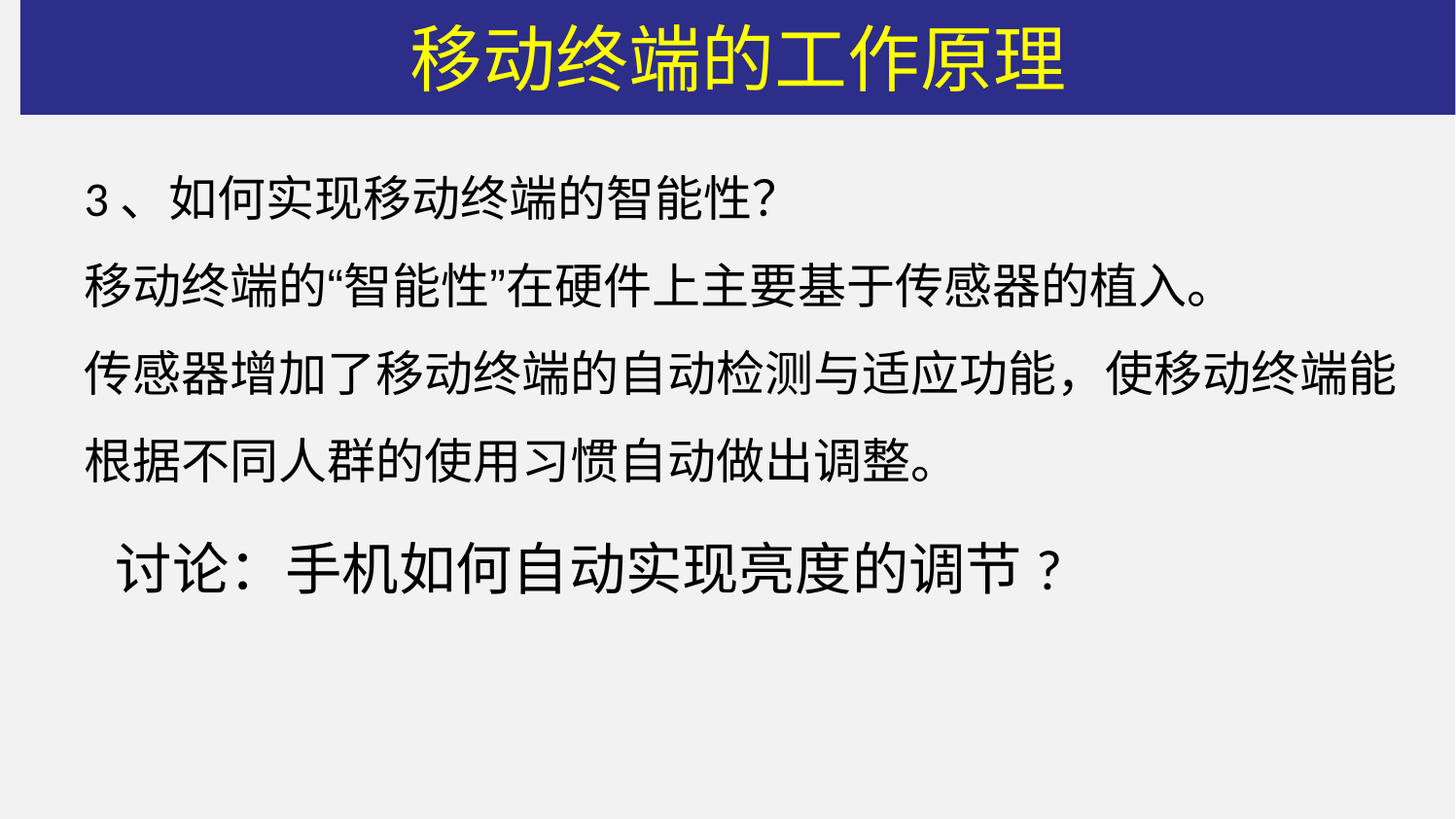

# 移动终端的工作原理
3、如何实现移动终端的智能性？
移动终端的“智能性”在硬件上主要基于传感器的植入。
传感器增加了移动终端的自动检测与适应功能，使移动终端能根据不同人群的使用习惯自动做出调整。
讨论：手机如何自动实现亮度的调节?